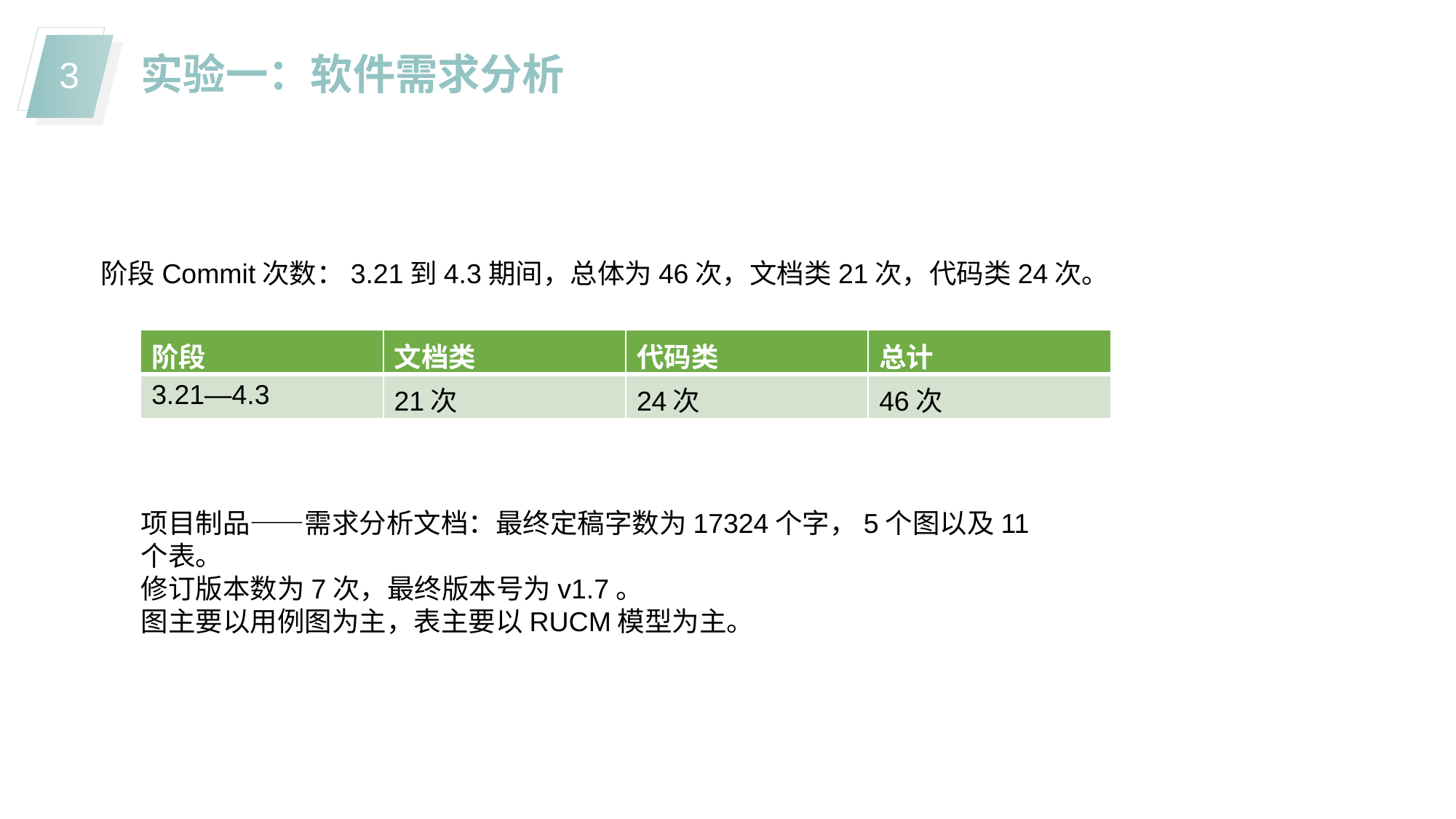

实验一：软件需求分析
阶段Commit次数：3.21到4.3期间，总体为46次，文档类21次，代码类24次。
| 阶段 | 文档类 | 代码类 | 总计 |
| --- | --- | --- | --- |
| 3.21—4.3 | 21次 | 24次 | 46次 |
项目制品——需求分析文档：最终定稿字数为17324个字，5个图以及11个表。
修订版本数为7次，最终版本号为v1.7。
图主要以用例图为主，表主要以RUCM模型为主。